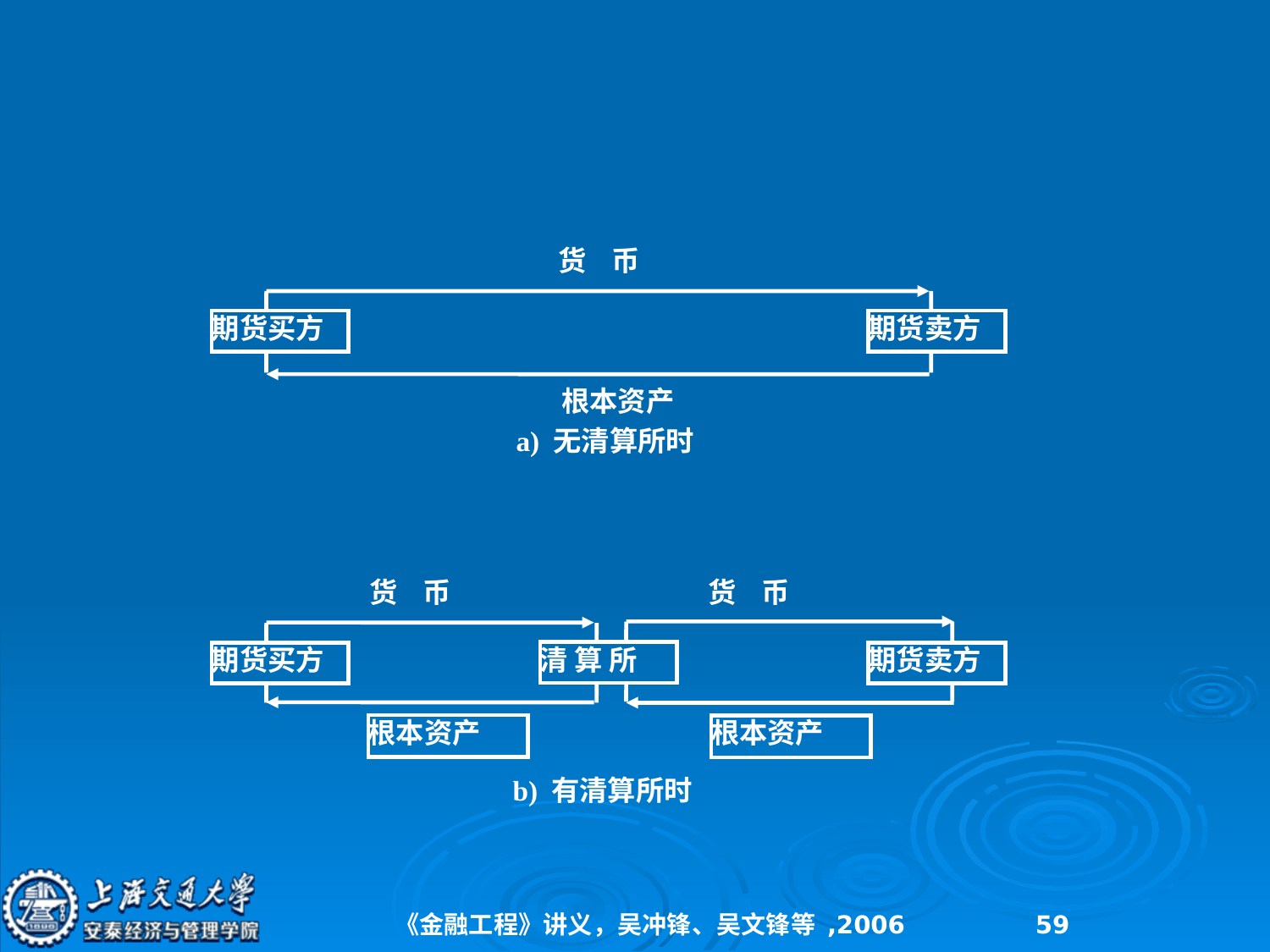

#
货    币

期货买方
期货卖方

根本资产
a) 无清算所时
货    币
货    币

清 算 所
期货买方
期货卖方

根本资产
根本资产
b) 有清算所时